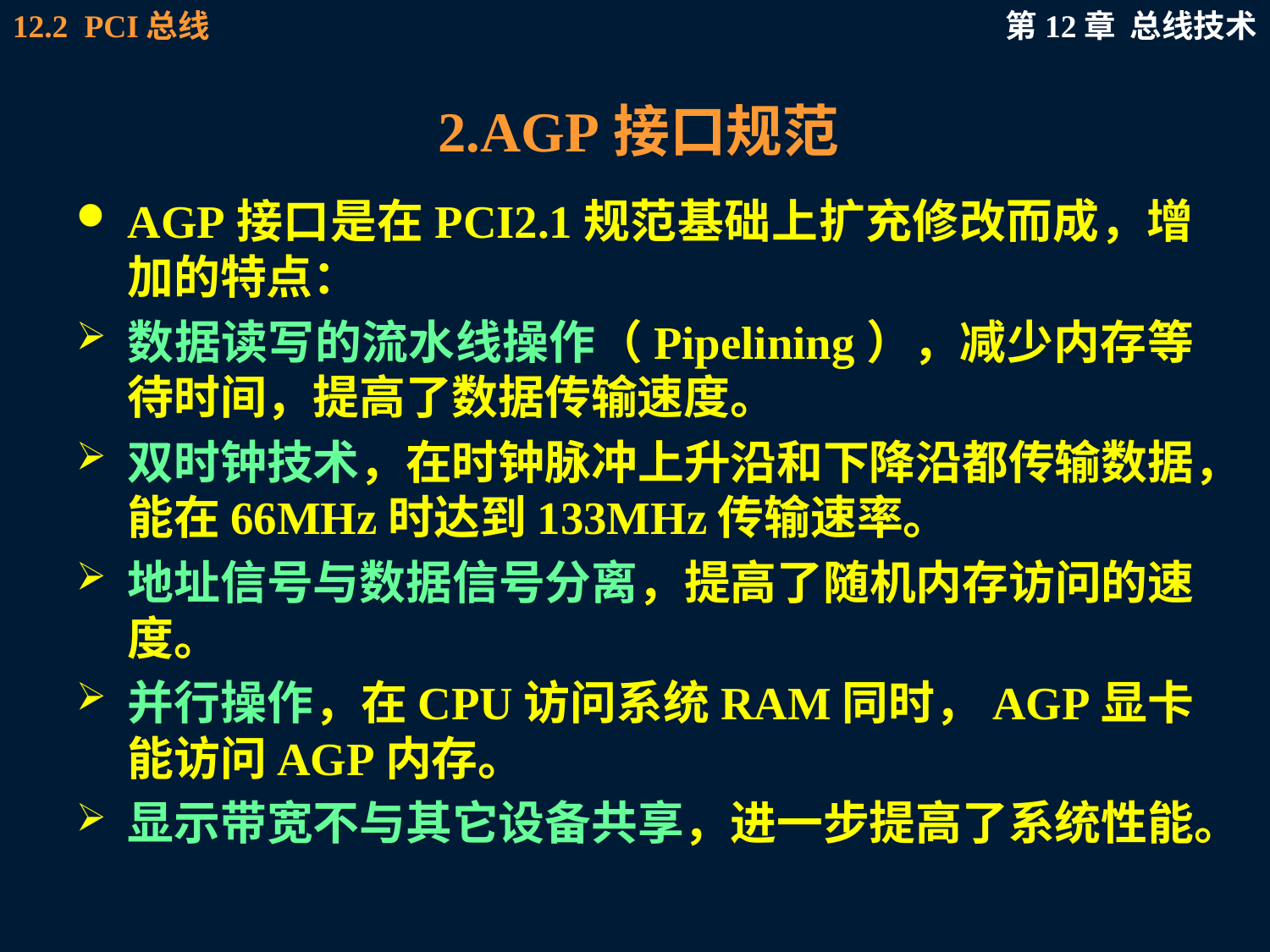

# 2.AGP接口规范
AGP接口是在PCI2.1规范基础上扩充修改而成，增加的特点：
数据读写的流水线操作（Pipelining），减少内存等待时间，提高了数据传输速度。
双时钟技术，在时钟脉冲上升沿和下降沿都传输数据，能在66MHz时达到133MHz传输速率。
地址信号与数据信号分离，提高了随机内存访问的速度。
并行操作，在CPU访问系统RAM同时，AGP显卡能访问AGP内存。
显示带宽不与其它设备共享，进一步提高了系统性能。